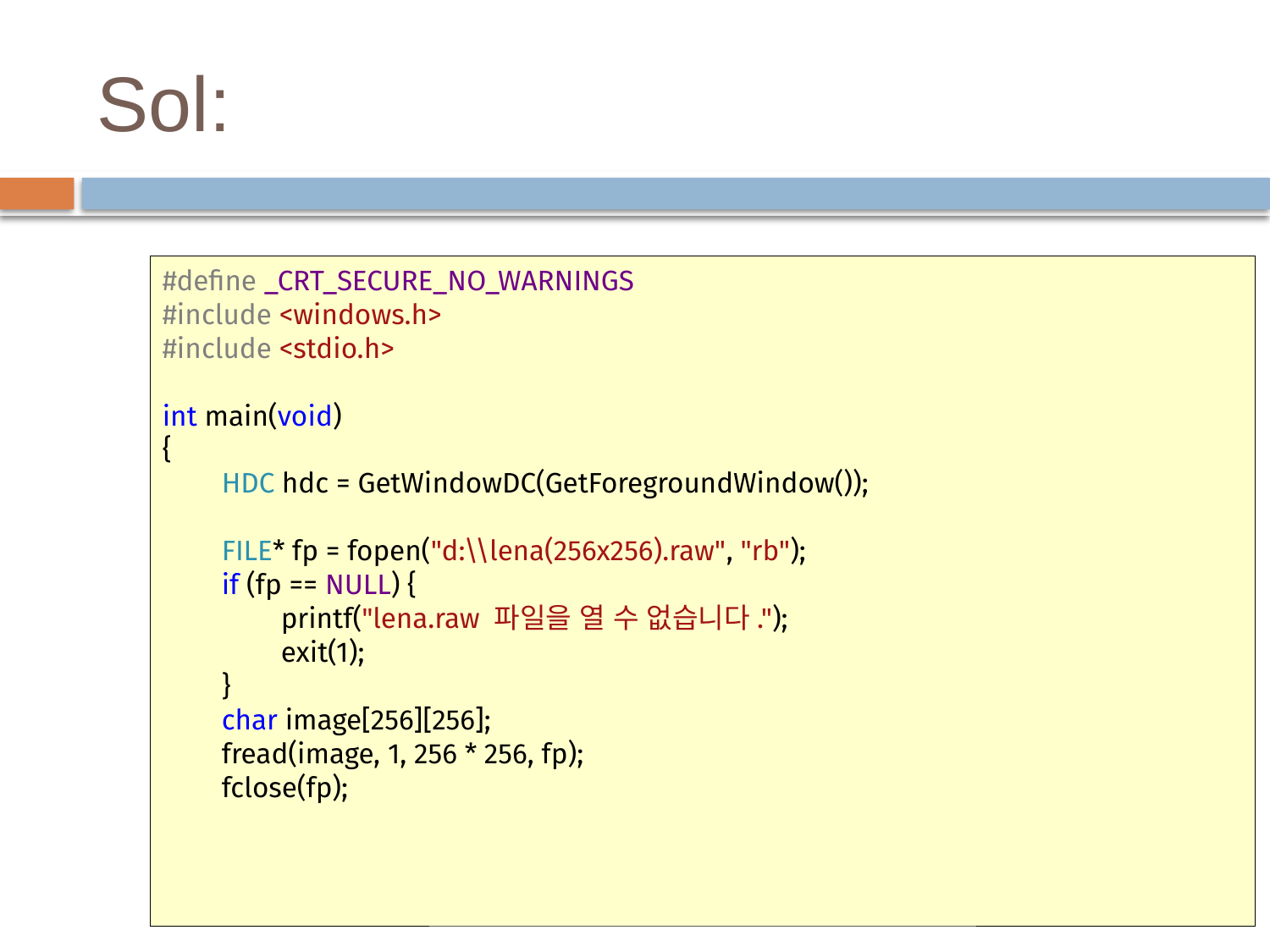

# Sol:
#define _CRT_SECURE_NO_WARNINGS
#include <windows.h>
#include <stdio.h>

int main(void)
{
        HDC hdc = GetWindowDC(GetForegroundWindow());

        FILE* fp = fopen("d:\\lena(256x256).raw", "rb");
        if (fp == NULL) {
                printf("lena.raw 파일을 열 수 없습니다.");
                exit(1);
        }
        char image[256][256];
        fread(image, 1, 256 * 256, fp);
        fclose(fp);